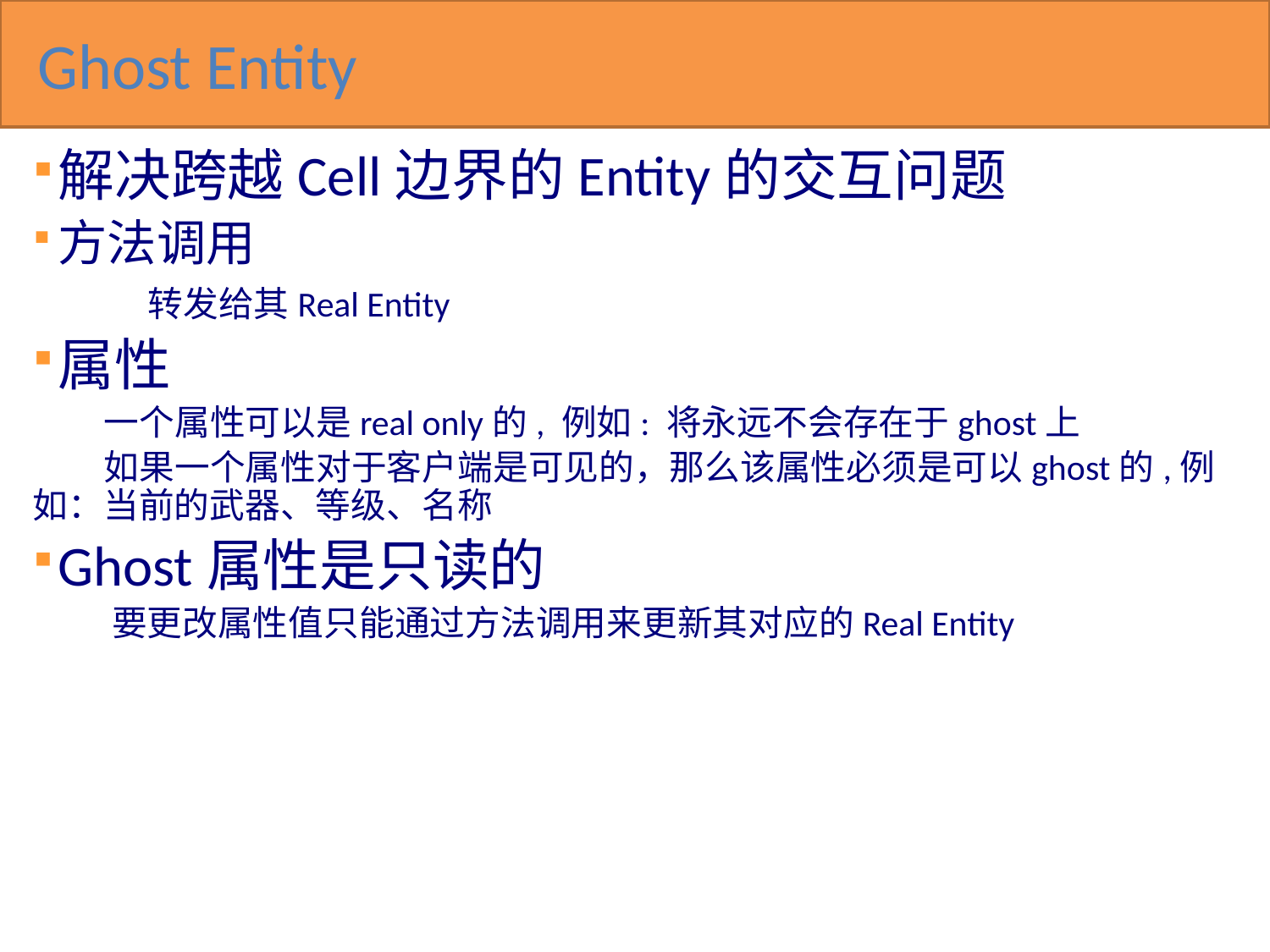

# Ghost Entity
解决跨越Cell边界的Entity的交互问题
方法调用
           转发给其Real Entity
属性
        一个属性可以是real only的, 例如: 将永远不会存在于ghost上
        如果一个属性对于客户端是可见的，那么该属性必须是可以ghost的,例如：当前的武器、等级、名称
Ghost属性是只读的
         要更改属性值只能通过方法调用来更新其对应的Real Entity